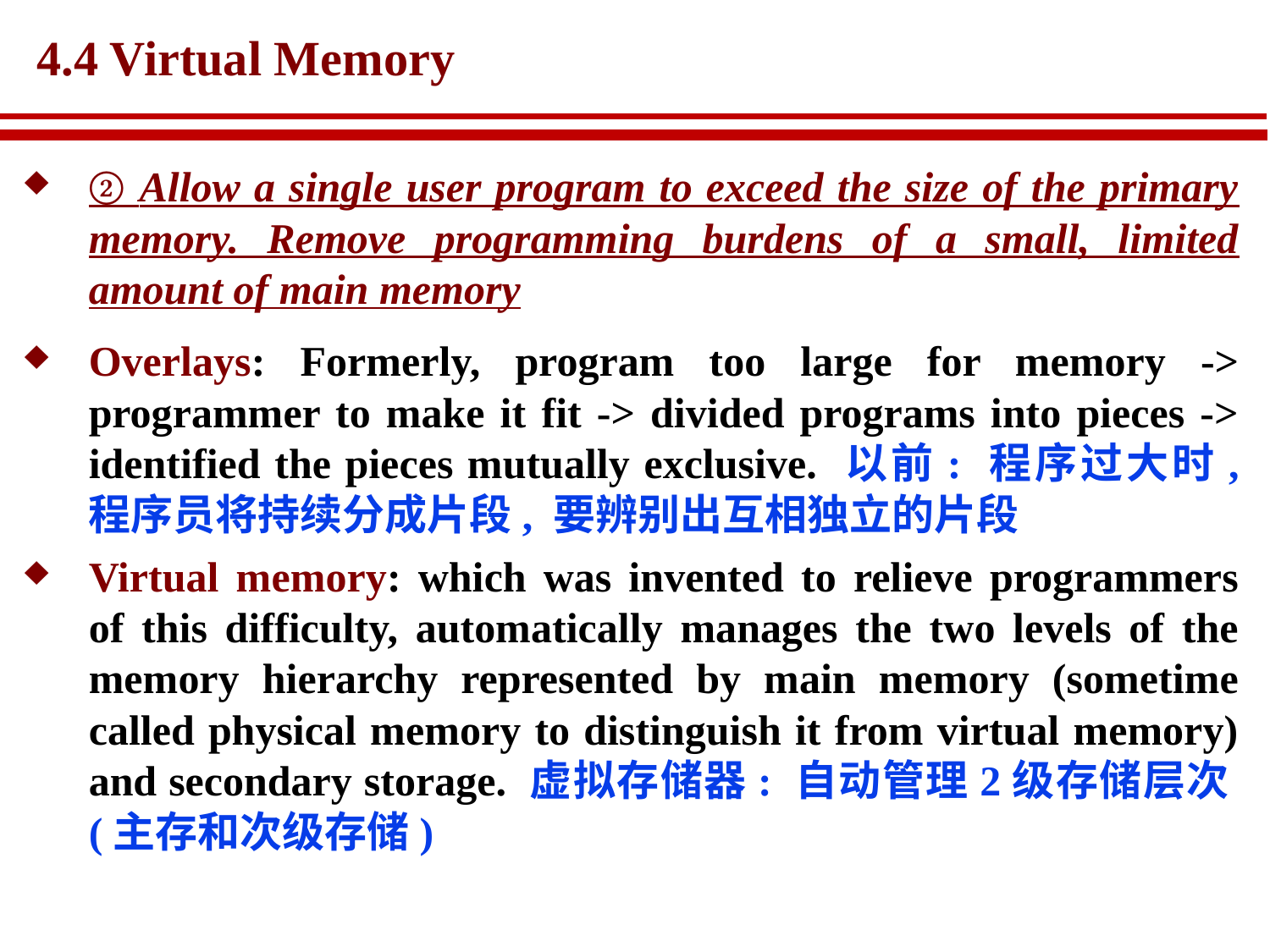

# 4.4 Virtual Memory
② Allow a single user program to exceed the size of the primary memory. Remove programming burdens of a small, limited amount of main memory
Overlays: Formerly, program too large for memory -> programmer to make it fit -> divided programs into pieces -> identified the pieces mutually exclusive. 以前: 程序过大时, 程序员将持续分成片段, 要辨别出互相独立的片段
Virtual memory: which was invented to relieve programmers of this difficulty, automatically manages the two levels of the memory hierarchy represented by main memory (sometime called physical memory to distinguish it from virtual memory) and secondary storage. 虚拟存储器: 自动管理2级存储层次(主存和次级存储)